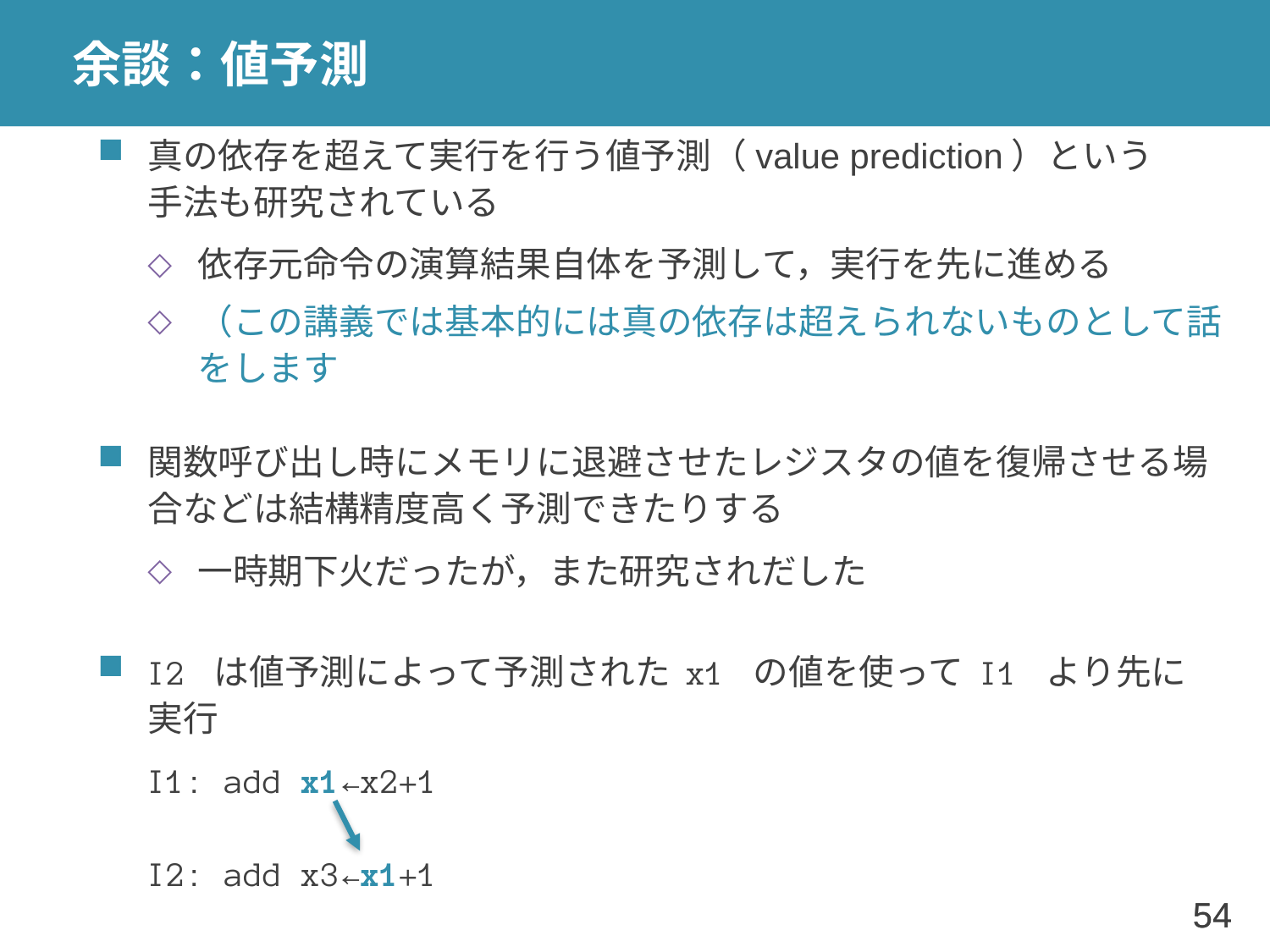

# 余談：値予測
真の依存を超えて実行を行う値予測（value prediction）という
手法も研究されている
依存元命令の演算結果自体を予測して，実行を先に進める
（この講義では基本的には真の依存は超えられないものとして話をします
関数呼び出し時にメモリに退避させたレジスタの値を復帰させる場合などは結構精度高く予測できたりする
一時期下火だったが，また研究されだした

I2 は値予測によって予測された x1 の値を使って I1 より先に
実行
I1: add x1←x2+1
I2: add x3←x1+1